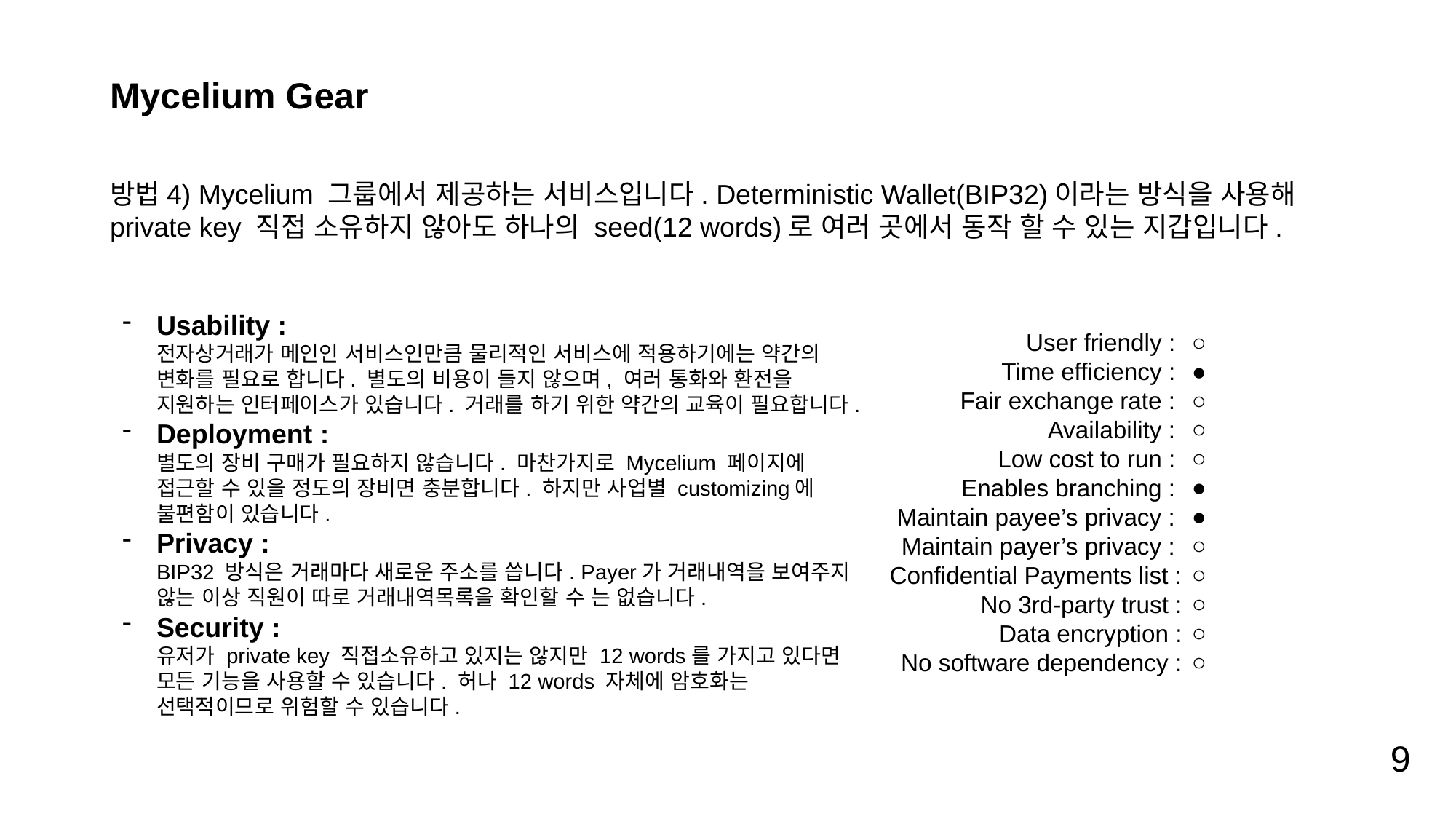

Mycelium Gear
방법4) Mycelium 그룹에서 제공하는 서비스입니다. Deterministic Wallet(BIP32)이라는 방식을 사용해 private key 직접 소유하지 않아도 하나의 seed(12 words)로 여러 곳에서 동작 할 수 있는 지갑입니다.
Usability :
전자상거래가 메인인 서비스인만큼 물리적인 서비스에 적용하기에는 약간의 변화를 필요로 합니다. 별도의 비용이 들지 않으며, 여러 통화와 환전을 지원하는 인터페이스가 있습니다. 거래를 하기 위한 약간의 교육이 필요합니다.
Deployment :
별도의 장비 구매가 필요하지 않습니다. 마찬가지로 Mycelium 페이지에 접근할 수 있을 정도의 장비면 충분합니다. 하지만 사업별 customizing에 불편함이 있습니다.
Privacy :
BIP32 방식은 거래마다 새로운 주소를 씁니다. Payer가 거래내역을 보여주지 않는 이상 직원이 따로 거래내역목록을 확인할 수 는 없습니다.
Security :
유저가 private key 직접소유하고 있지는 않지만 12 words를 가지고 있다면 모든 기능을 사용할 수 있습니다. 허나 12 words 자체에 암호화는 선택적이므로 위험할 수 있습니다.
○
●
○
○
○
●
●
○
○
○
○
○
User friendly :
Time efficiency :
Fair exchange rate :
Availability :
Low cost to run :
Enables branching :
Maintain payee’s privacy :
Maintain payer’s privacy :
Confidential Payments list :
No 3rd-party trust :
Data encryption :
No software dependency :
9